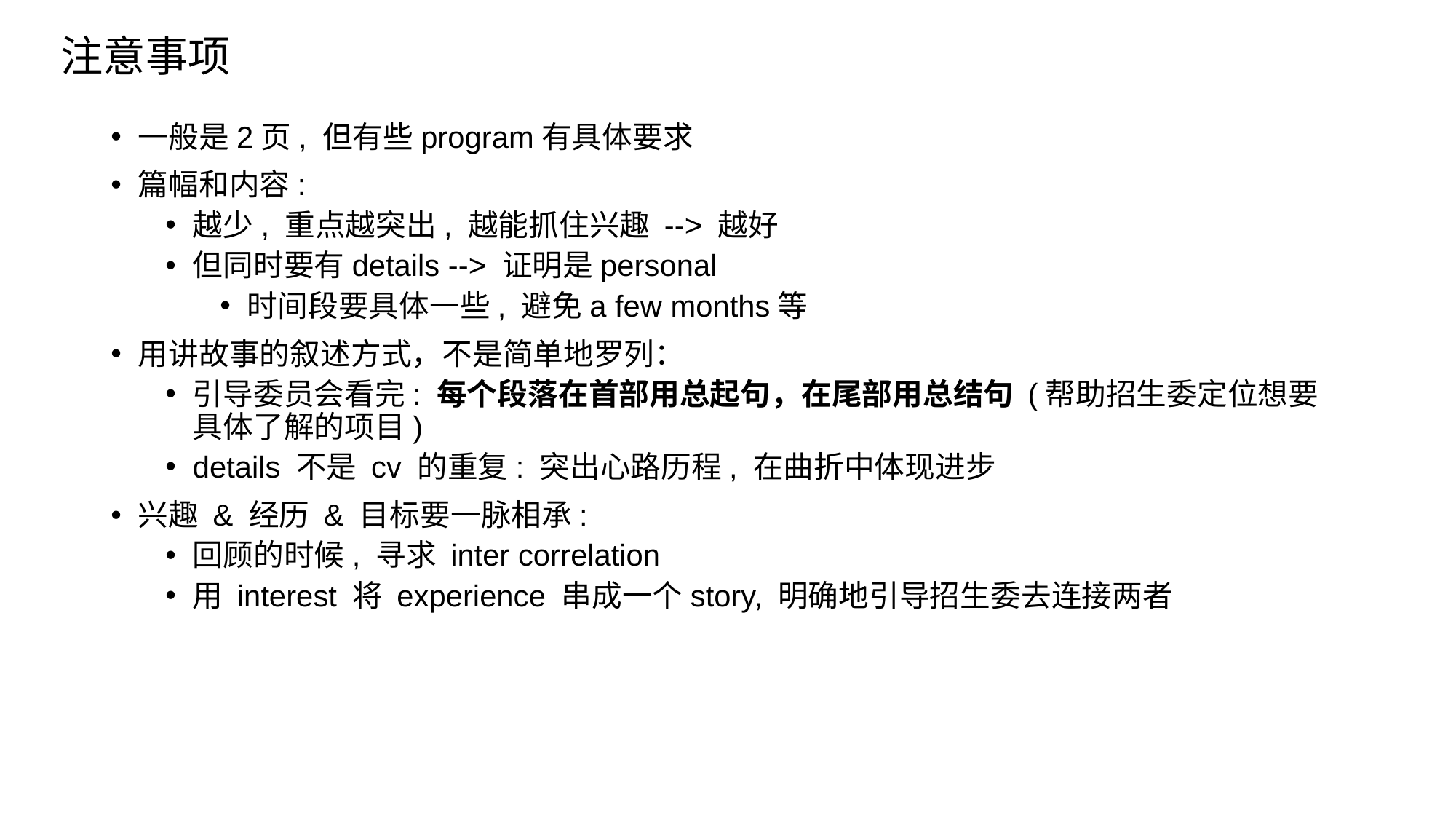

# 注意事项
一般是2页, 但有些program有具体要求
篇幅和内容:
越少, 重点越突出, 越能抓住兴趣 --> 越好
但同时要有details --> 证明是personal
时间段要具体一些, 避免a few months等
用讲故事的叙述方式，不是简单地罗列：
引导委员会看完: 每个段落在首部用总起句，在尾部用总结句 (帮助招生委定位想要具体了解的项目)
details 不是 cv 的重复: 突出心路历程, 在曲折中体现进步
兴趣 & 经历 & 目标要一脉相承:
回顾的时候, 寻求 inter correlation
用 interest 将 experience 串成一个story, 明确地引导招生委去连接两者